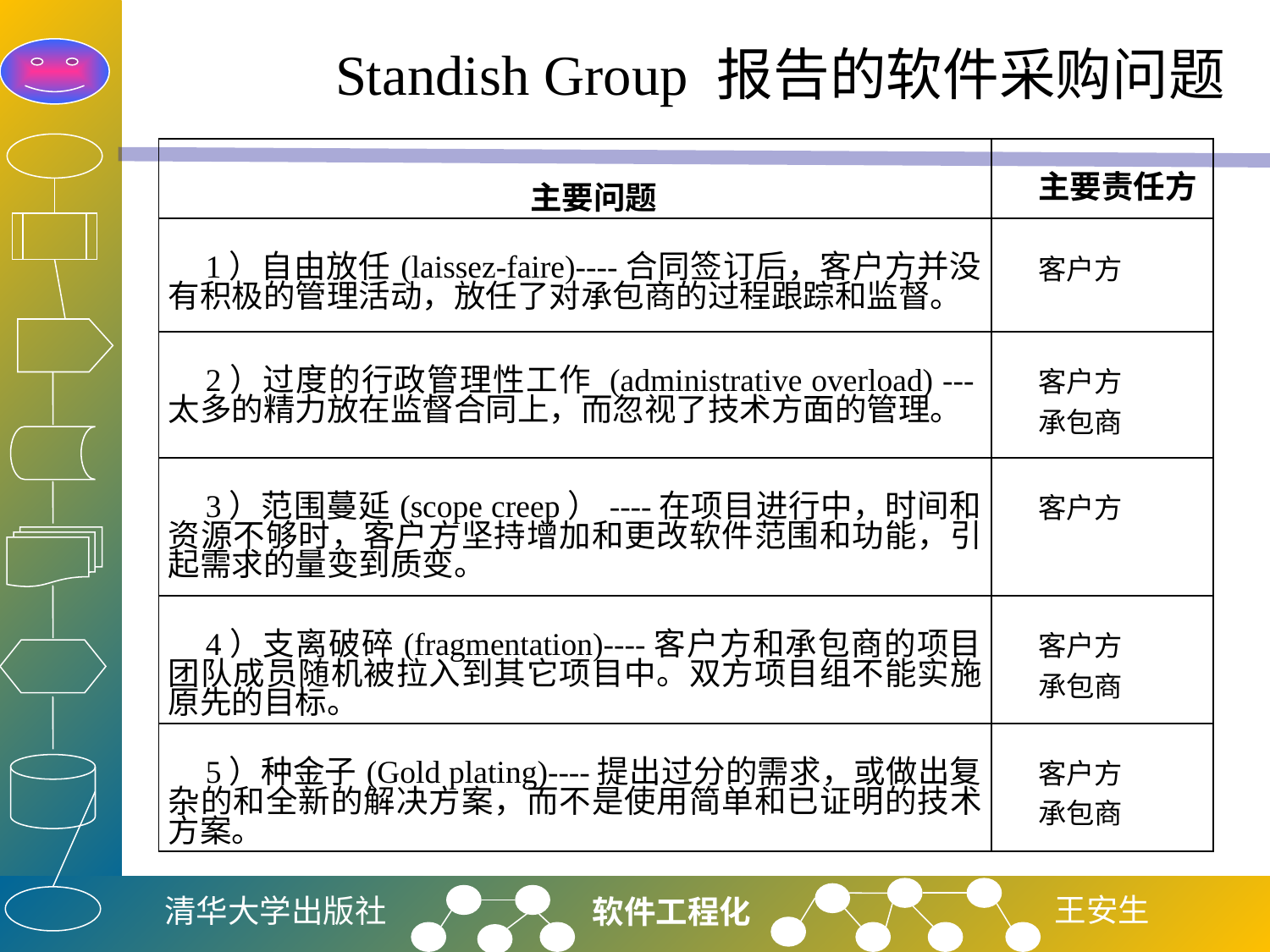

# Standish Group 报告的软件采购问题
| 主要问题 | 主要责任方 |
| --- | --- |
| 1）自由放任(laissez-faire)----合同签订后，客户方并没有积极的管理活动，放任了对承包商的过程跟踪和监督。 | 客户方 |
| 2）过度的行政管理性工作 (administrative overload) ---太多的精力放在监督合同上，而忽视了技术方面的管理。 | 客户方 承包商 |
| 3）范围蔓延(scope creep）----在项目进行中，时间和资源不够时，客户方坚持增加和更改软件范围和功能，引起需求的量变到质变。 | 客户方 |
| 4）支离破碎(fragmentation)----客户方和承包商的项目团队成员随机被拉入到其它项目中。双方项目组不能实施原先的目标。 | 客户方 承包商 |
| 5）种金子(Gold plating)----提出过分的需求，或做出复杂的和全新的解决方案，而不是使用简单和已证明的技术方案。 | 客户方 承包商 |